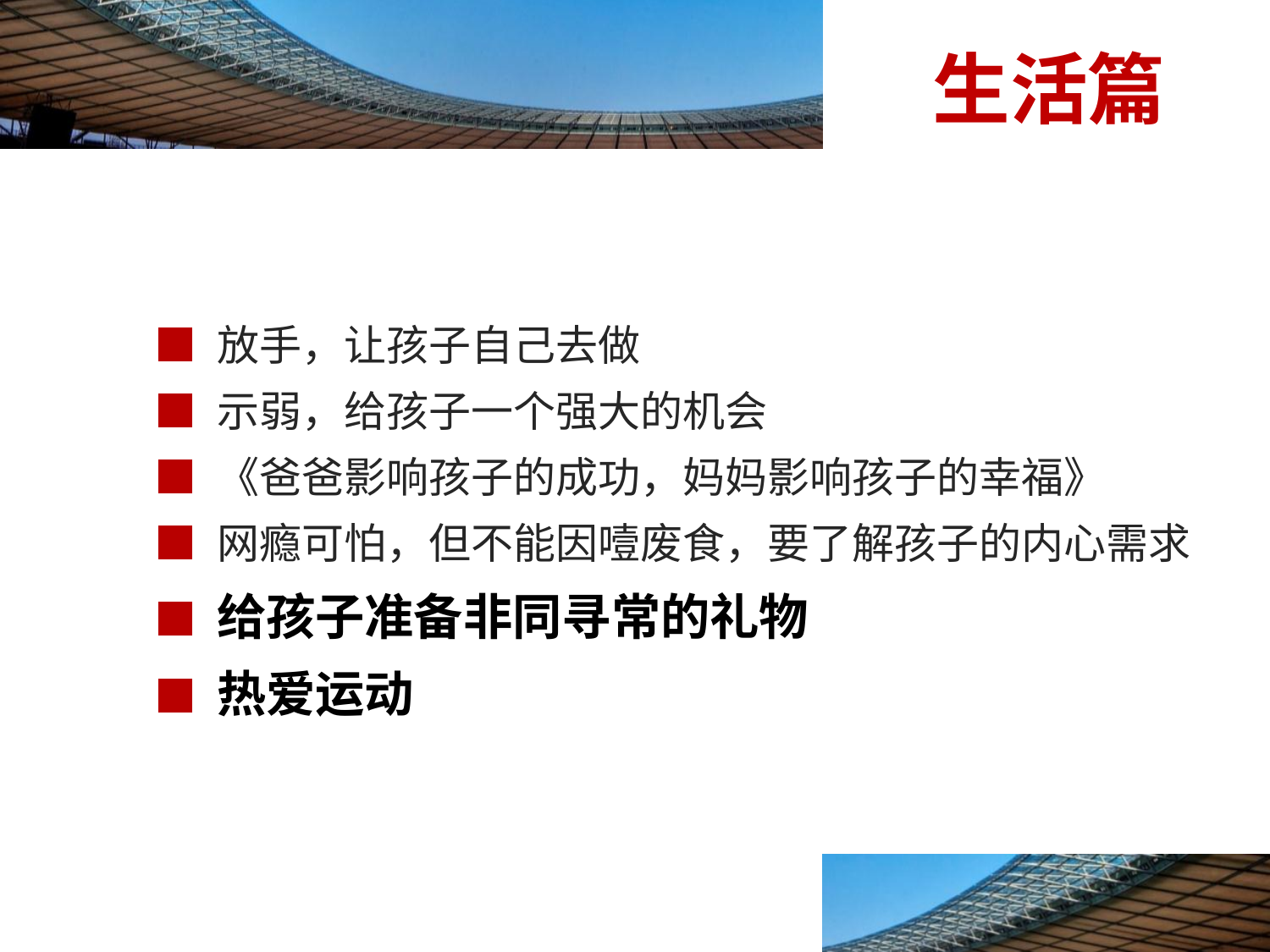

生活篇
■ 放手，让孩子自己去做
■ 示弱，给孩子一个强大的机会
■ 《爸爸影响孩子的成功，妈妈影响孩子的幸福》
■ 网瘾可怕，但不能因噎废食，要了解孩子的内心需求
■ 给孩子准备非同寻常的礼物
■ 热爱运动